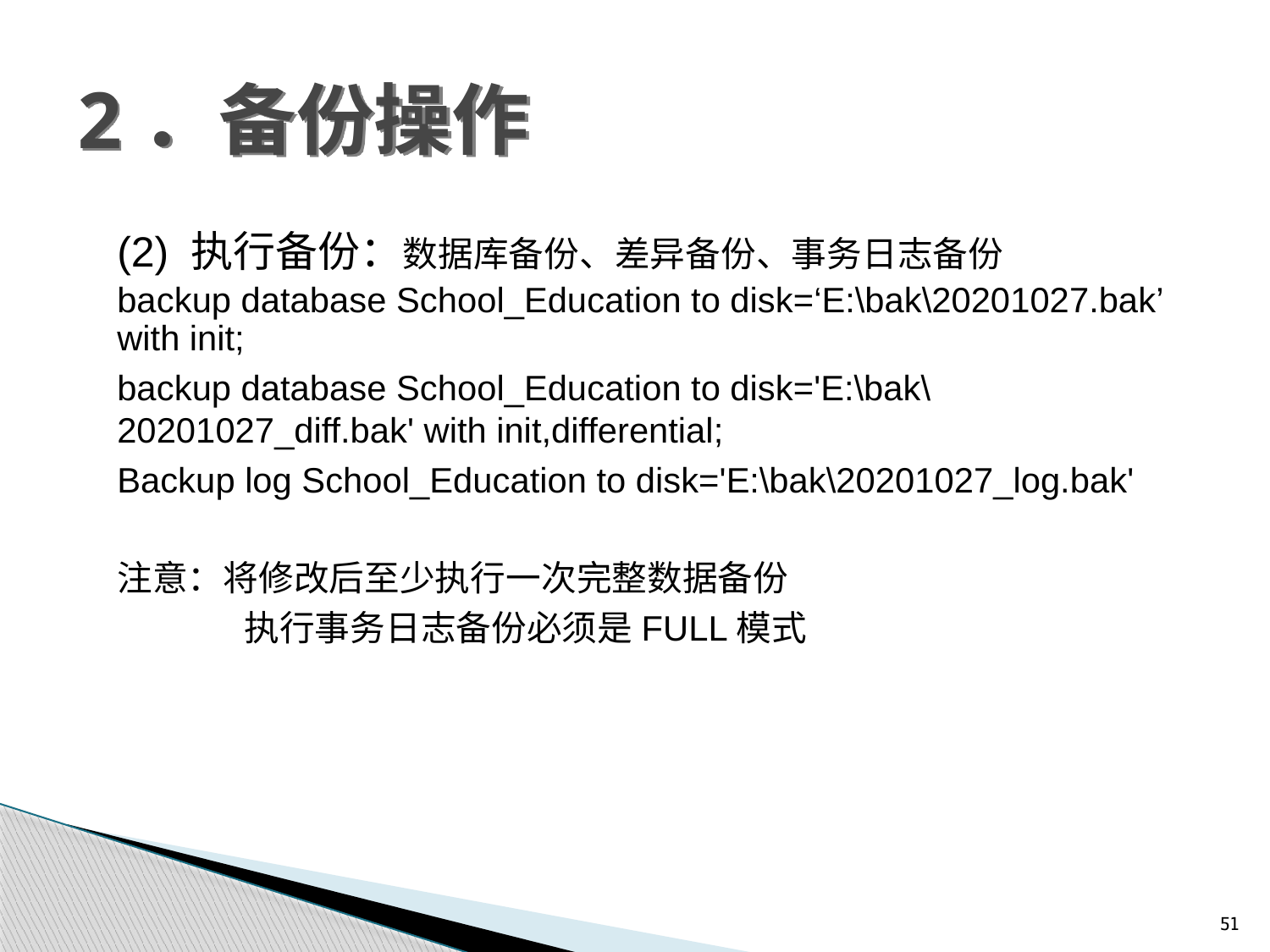

# 2．备份操作
(2) 执行备份：数据库备份、差异备份、事务日志备份
backup database School_Education to disk=‘E:\bak\20201027.bak’ with init;
backup database School_Education to disk='E:\bak\20201027_diff.bak' with init,differential;
Backup log School_Education to disk='E:\bak\20201027_log.bak'

注意：将修改后至少执行一次完整数据备份
	执行事务日志备份必须是FULL模式

51